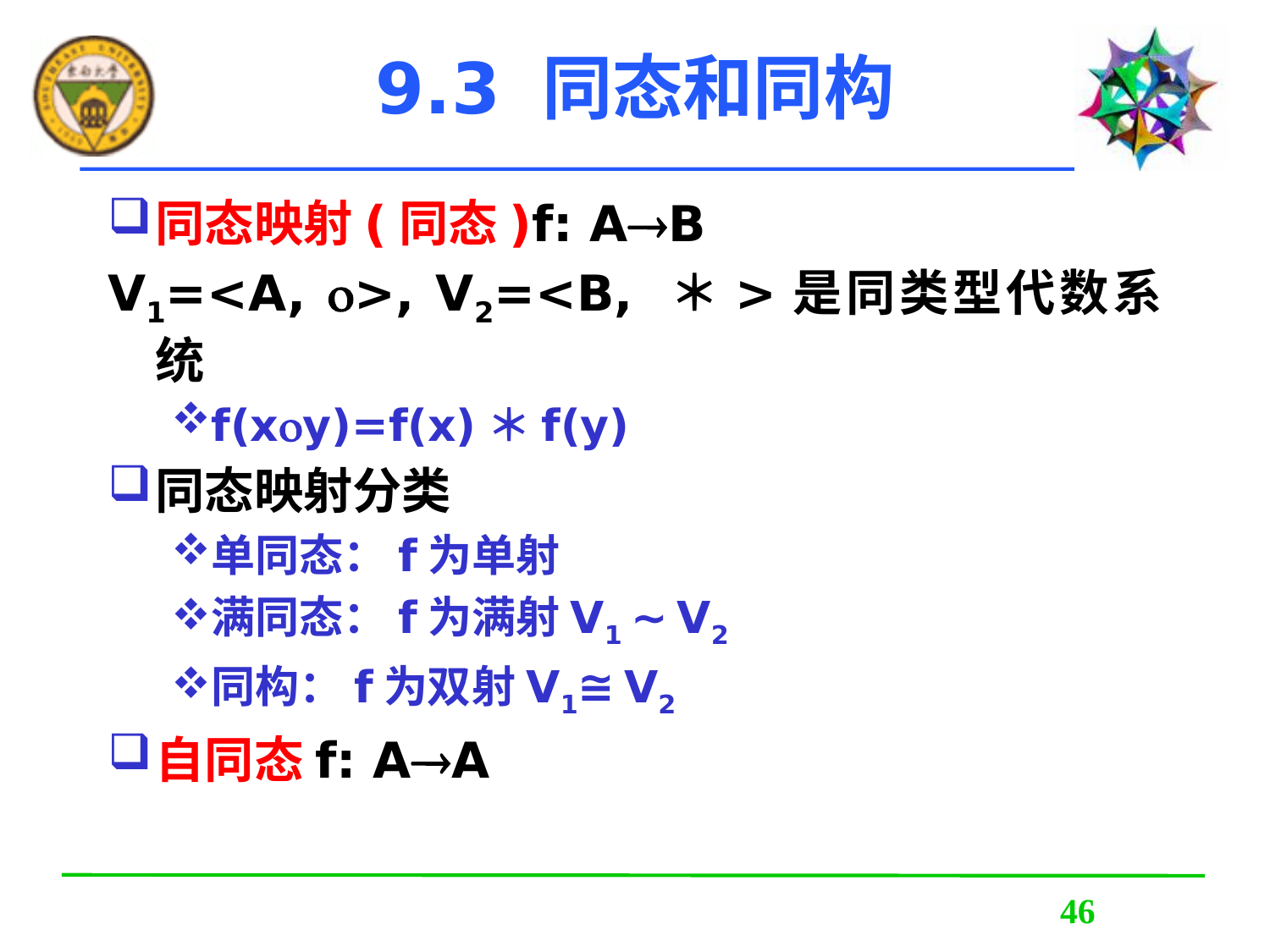

# 9.3 同态和同构
同态映射(同态)f: A→B
V1=<A, ο>, V2=<B, ＊>是同类型代数系统
f(xοy)=f(x)＊f(y)
同态映射分类
单同态：f为单射
满同态：f为满射V1 ∼ V2
同构：f为双射V1≅ V2
自同态f: A→A